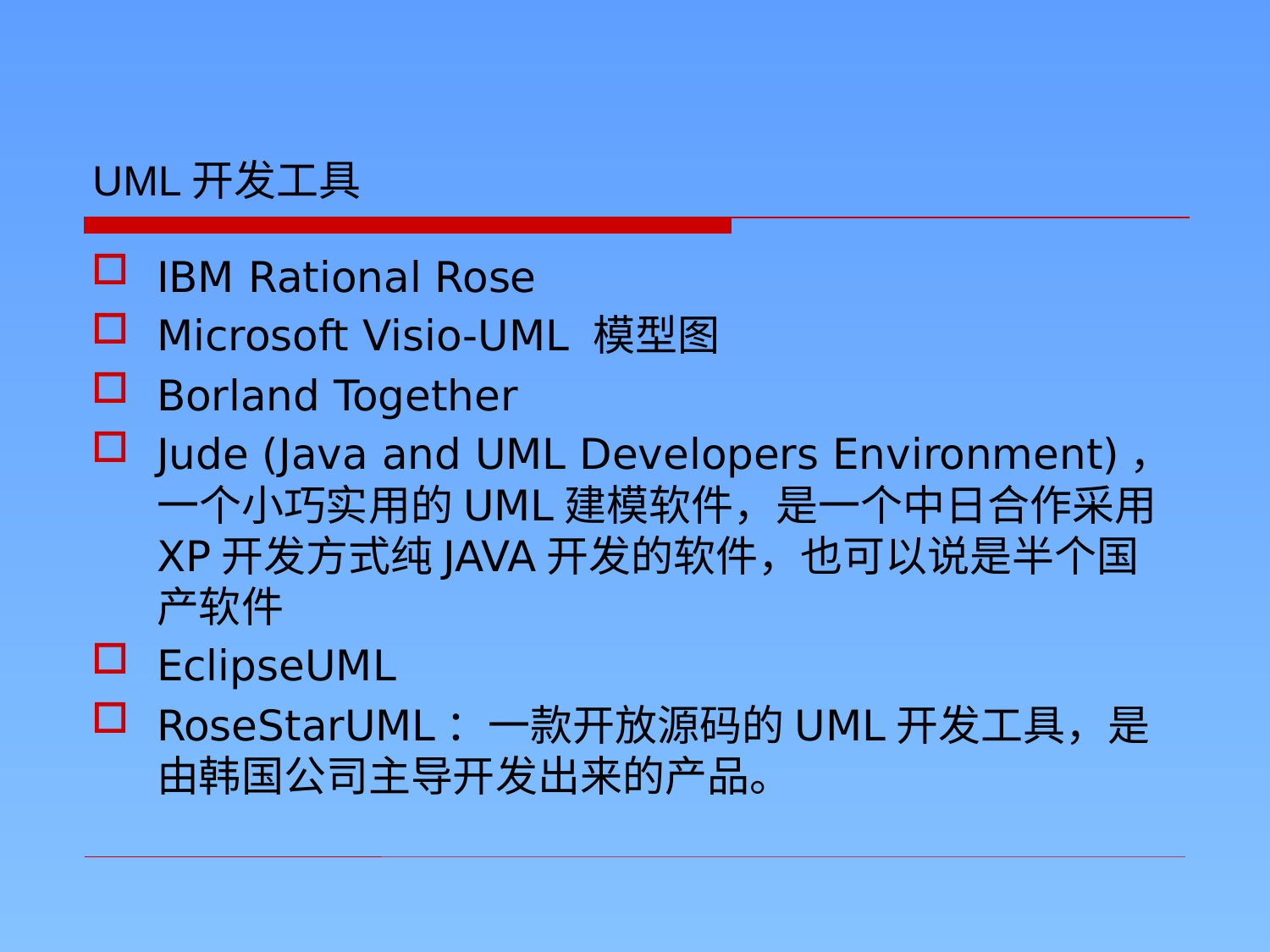

UML开发工具
IBM Rational Rose
Microsoft Visio-UML 模型图
Borland Together
Jude (Java and UML Developers Environment)，一个小巧实用的UML建模软件，是一个中日合作采用XP开发方式纯JAVA开发的软件，也可以说是半个国产软件
EclipseUML
RoseStarUML：一款开放源码的UML开发工具，是由韩国公司主导开发出来的产品。